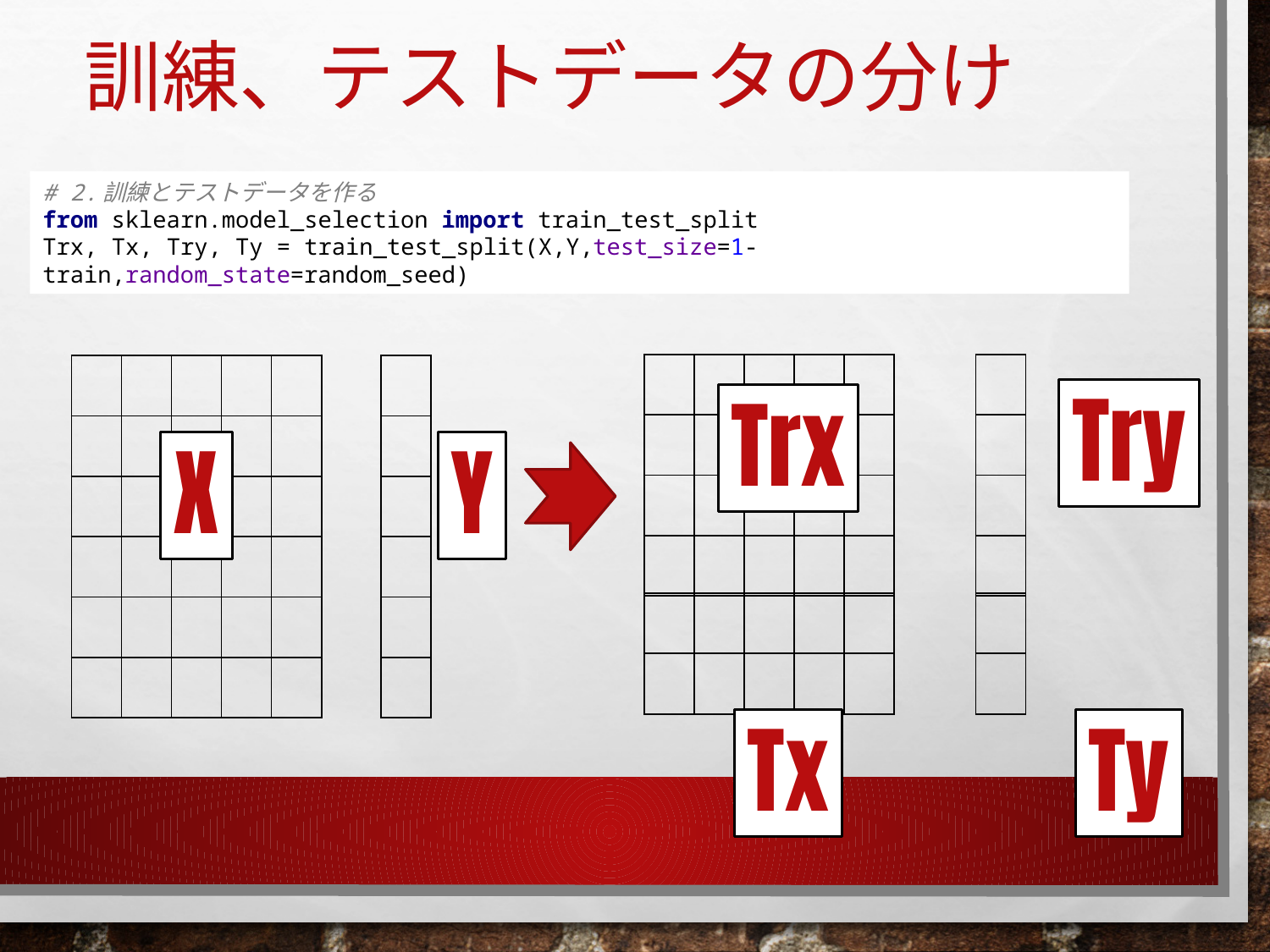

# 訓練、テストデータの分け
# 2.訓練とテストデータを作る from sklearn.model_selection import train_test_split Trx, Tx, Try, Ty = train_test_split(X,Y,test_size=1-train,random_state=random_seed)
|  |  |  |  |  |
| --- | --- | --- | --- | --- |
|  |  |  |  |  |
|  |  |  |  |  |
|  |  |  |  |  |
|  |
| --- |
|  |
|  |
|  |
|  |  |  |  |  |
| --- | --- | --- | --- | --- |
|  |  |  |  |  |
|  |  |  |  |  |
|  |  |  |  |  |
|  |  |  |  |  |
|  |  |  |  |  |
|  |
| --- |
|  |
|  |
|  |
|  |
|  |
Try
Trx
X
Y

|  |  |  |  |  |
| --- | --- | --- | --- | --- |
|  |  |  |  |  |
|  |
| --- |
|  |
Tx
Ty